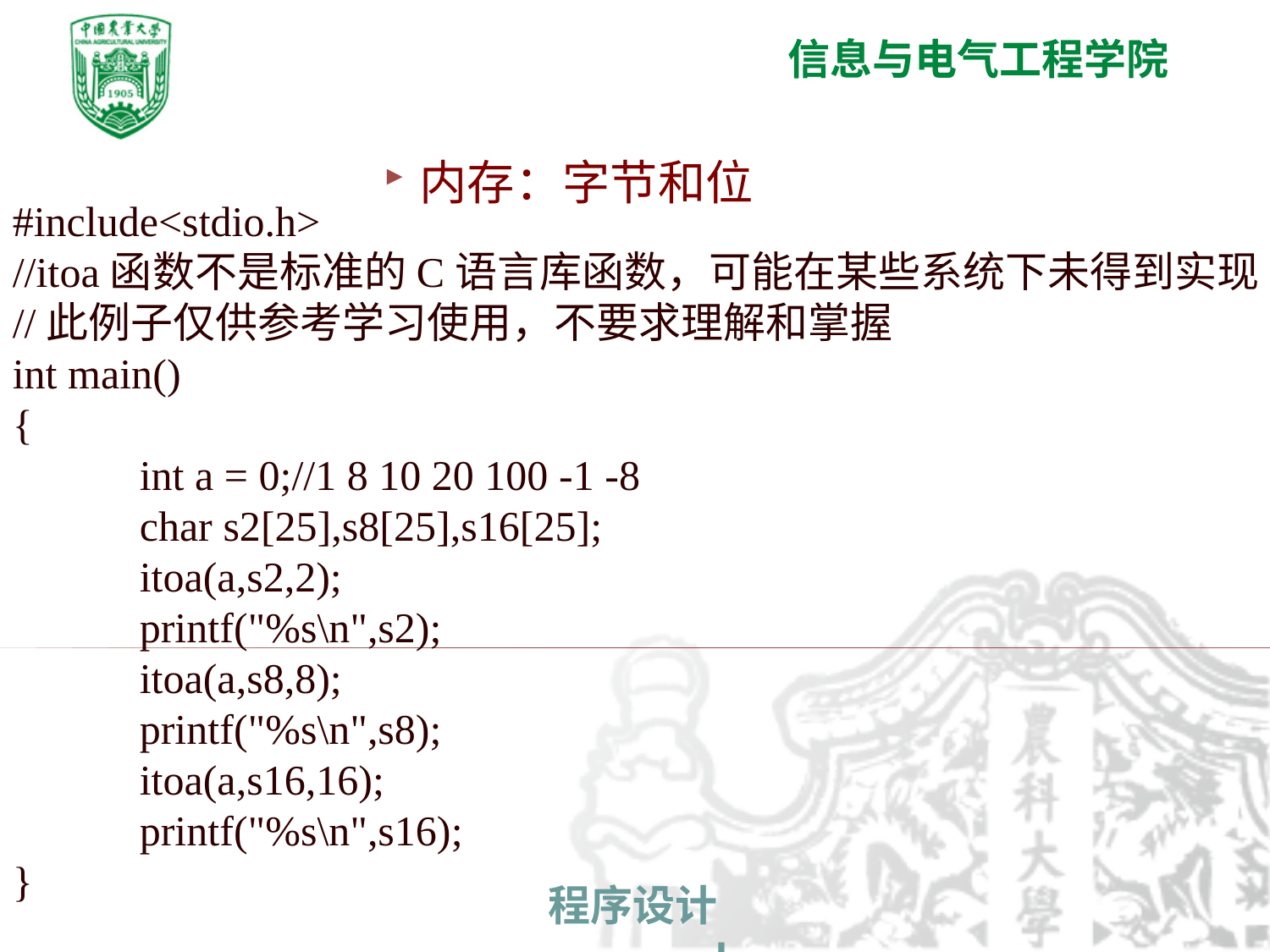

内存：字节和位

#include<stdio.h>
//itoa函数不是标准的C语言库函数，可能在某些系统下未得到实现
//此例子仅供参考学习使用，不要求理解和掌握
int main()
{
	int a = 0;//1 8 10 20 100 -1 -8
	char s2[25],s8[25],s16[25];
	itoa(a,s2,2);
	printf("%s\n",s2);
	itoa(a,s8,8);
	printf("%s\n",s8);
	itoa(a,s16,16);
	printf("%s\n",s16);
}